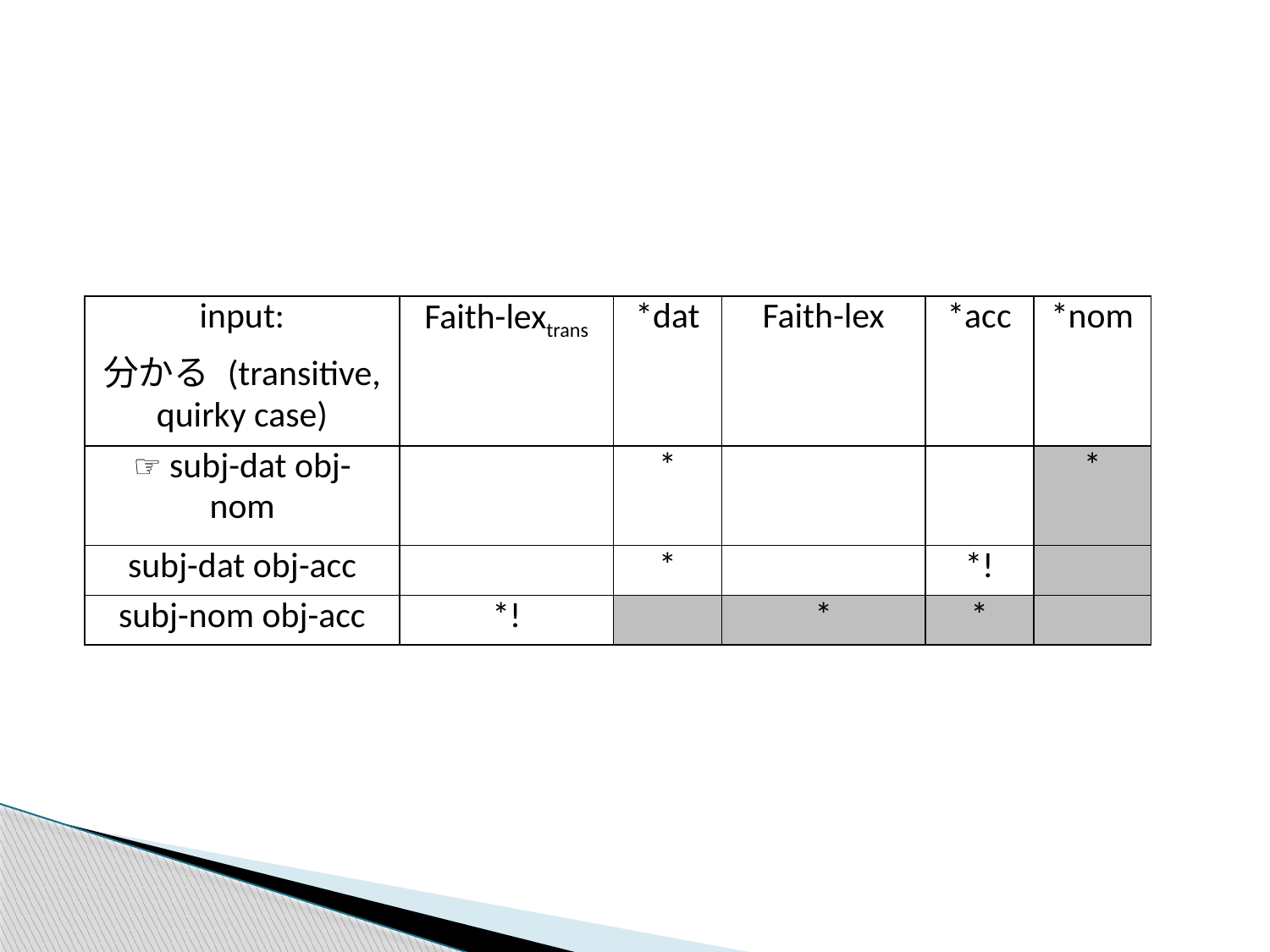

| input: 分かる (transitive, quirky case) | Faith-lextrans | \*dat | Faith-lex | \*acc | \*nom |
| --- | --- | --- | --- | --- | --- |
| ☞ subj-dat obj-nom |  | \* |  |  | \* |
| subj-dat obj-acc |  | \* |  | \*! |  |
| subj-nom obj-acc | \*! |  | \* | \* |  |